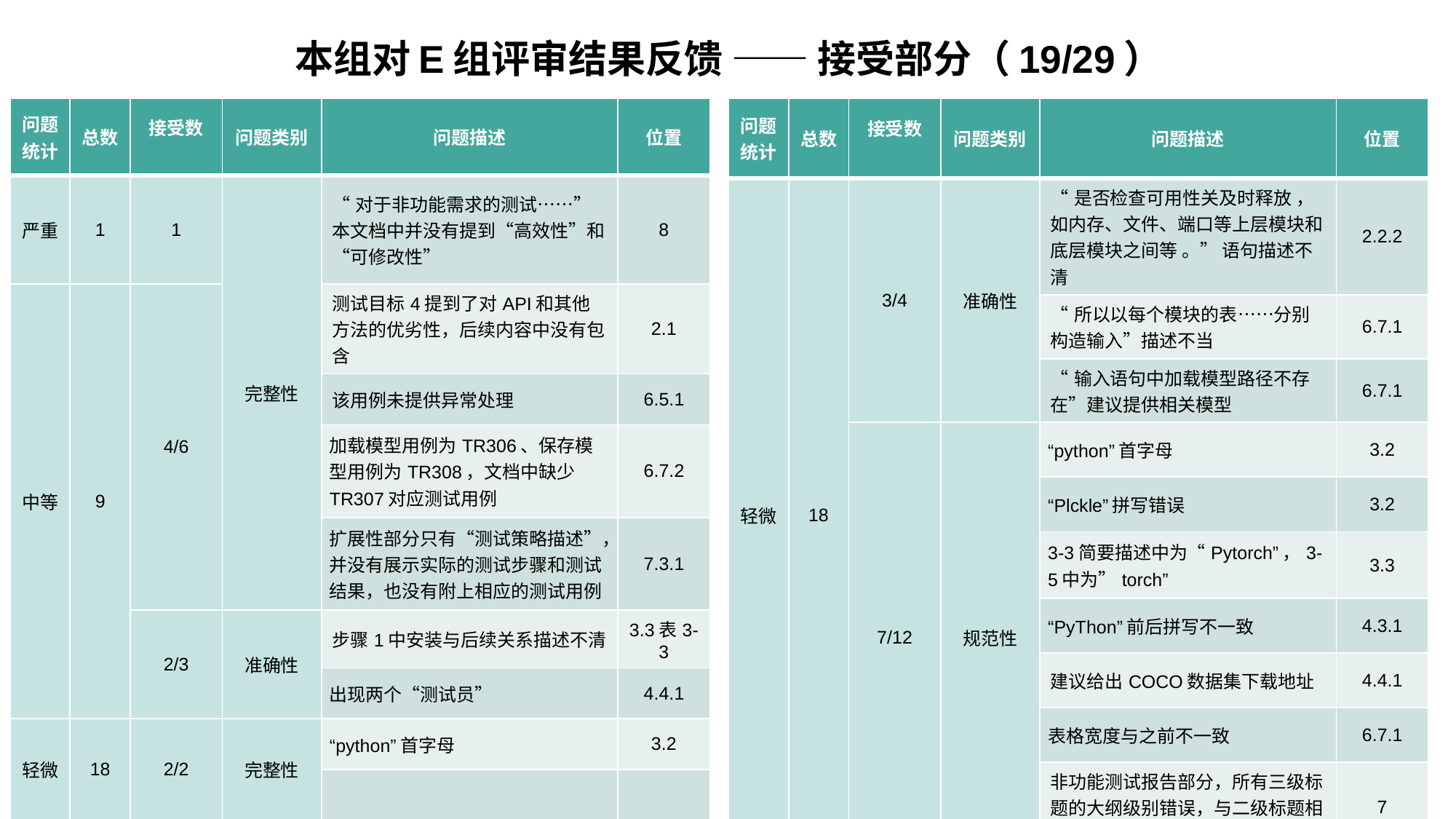

# 本组对E组评审结果反馈 —— 接受部分（19/29）
| 问题 统计 | 总数 | 接受数 | 问题类别 | 问题描述 | 位置 |
| --- | --- | --- | --- | --- | --- |
| 轻微 | 18 | 3/4 | 准确性 | “是否检查可用性关及时释放 ，如内存、文件、端口等上层模块和底层模块之间等 。” 语句描述不清 | 2.2.2 |
|  |  |  |  | “所以以每个模块的表……分别构造输入”描述不当 | 6.7.1 |
|  |  |  |  | “输入语句中加载模型路径不存在”建议提供相关模型 | 6.7.1 |
|  |  | 7/12 | 规范性 | “python”首字母 | 3.2 |
|  |  |  |  | “Plckle”拼写错误 | 3.2 |
|  |  |  |  | 3-3简要描述中为“Pytorch”，3-5中为”torch” | 3.3 |
|  |  |  |  | “PyThon”前后拼写不一致 | 4.3.1 |
|  |  |  |  | 建议给出COCO数据集下载地址 | 4.4.1 |
|  |  |  |  | 表格宽度与之前不一致 | 6.7.1 |
|  |  |  |  | 非功能测试报告部分，所有三级标题的大纲级别错误，与二级标题相同了 | 7 |
| 问题 统计 | 总数 | 接受数 | 问题类别 | 问题描述 | 位置 |
| --- | --- | --- | --- | --- | --- |
| 严重 | 1 | 1 | 完整性 | “对于非功能需求的测试……”本文档中并没有提到“高效性”和“可修改性” | 8 |
| 中等 | 9 | 4/6 |  | 测试目标4提到了对API和其他方法的优劣性，后续内容中没有包含 | 2.1 |
|  |  |  |  | 该用例未提供异常处理 | 6.5.1 |
|  |  |  |  | 加载模型用例为TR306、保存模型用例为TR308，文档中缺少TR307对应测试用例 | 6.7.2 |
|  |  |  |  | 扩展性部分只有“测试策略描述”，并没有展示实际的测试步骤和测试结果，也没有附上相应的测试用例 | 7.3.1 |
|  |  | 2/3 | 准确性 | 步骤1中安装与后续关系描述不清 | 3.3表3-3 |
|  |  |  |  | 出现两个“测试员” | 4.4.1 |
| 轻微 | 18 | 2/2 | 完整性 | “python”首字母 | 3.2 |
|  |  |  |  |  |  |
3